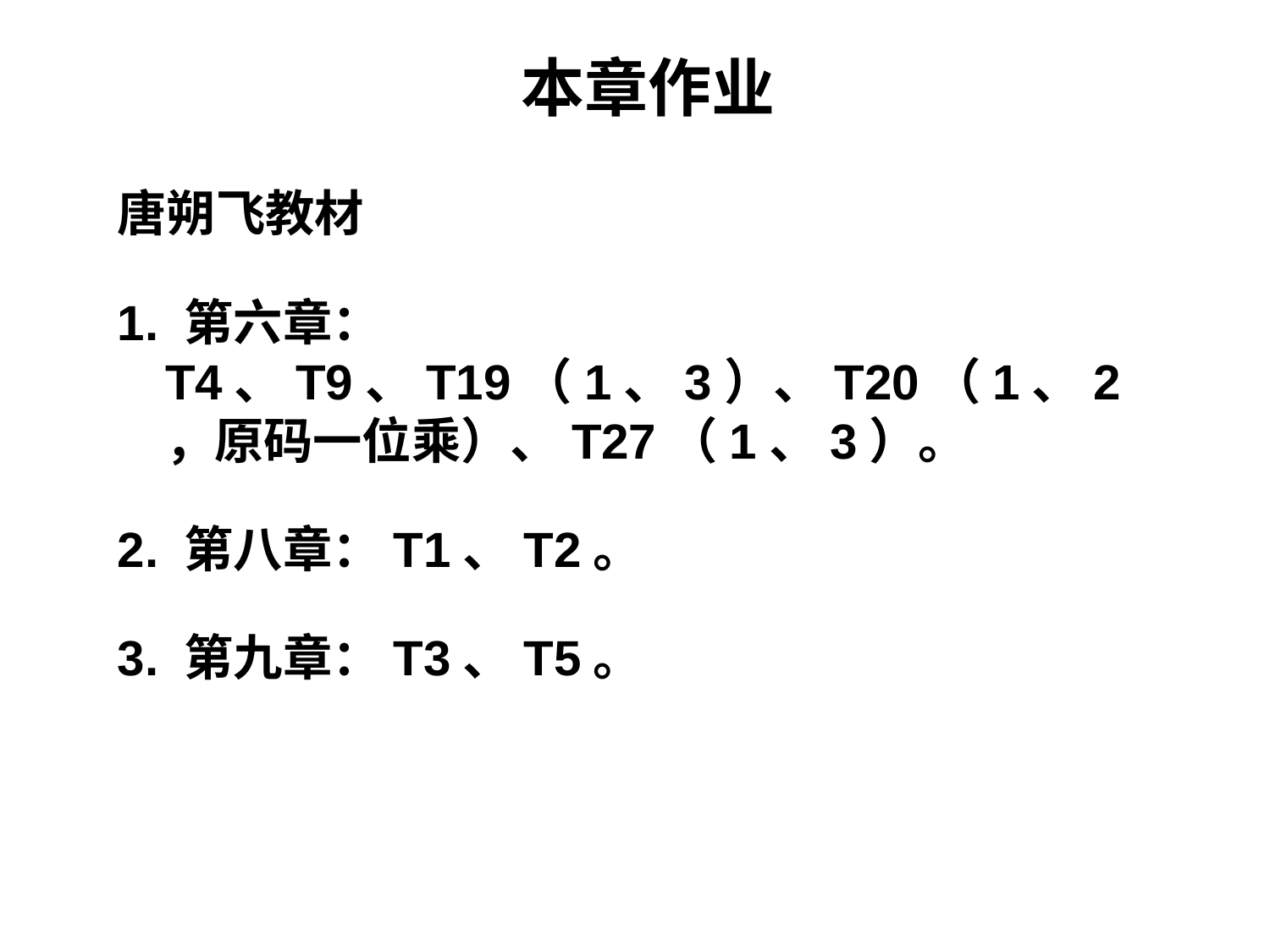

本章作业
唐朔飞教材
1. 第六章： T4、T9、T19（1、3）、T20（1、2，原码一位乘）、T27（1、3）。
2. 第八章：T1、T2。
3. 第九章：T3、T5。